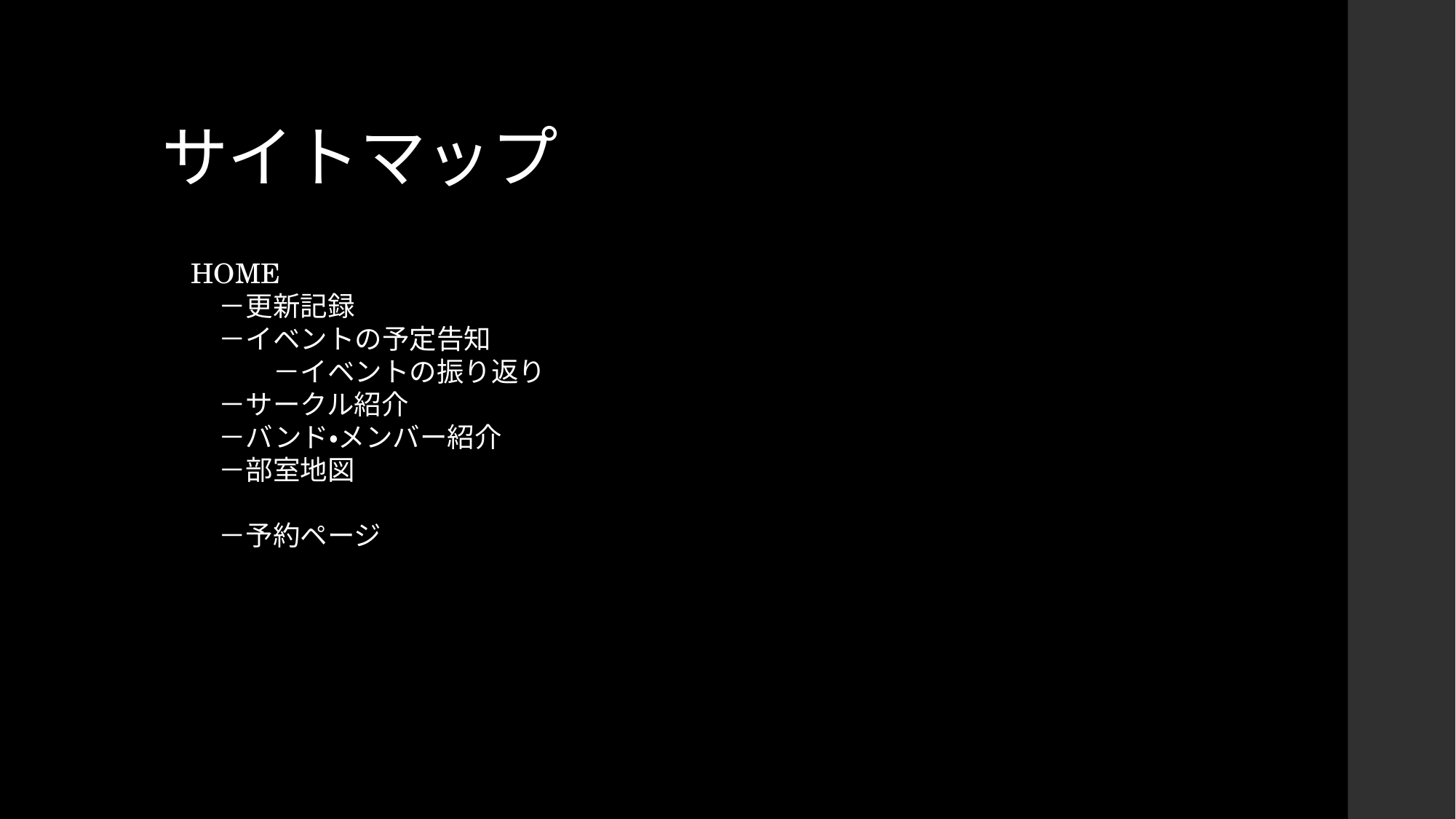

# サイトマップ
HOME
　－更新記録
　－イベントの予定告知
　　　－イベントの振り返り
　－サークル紹介
　－バンド・メンバー紹介
　－部室地図

　－予約ページ